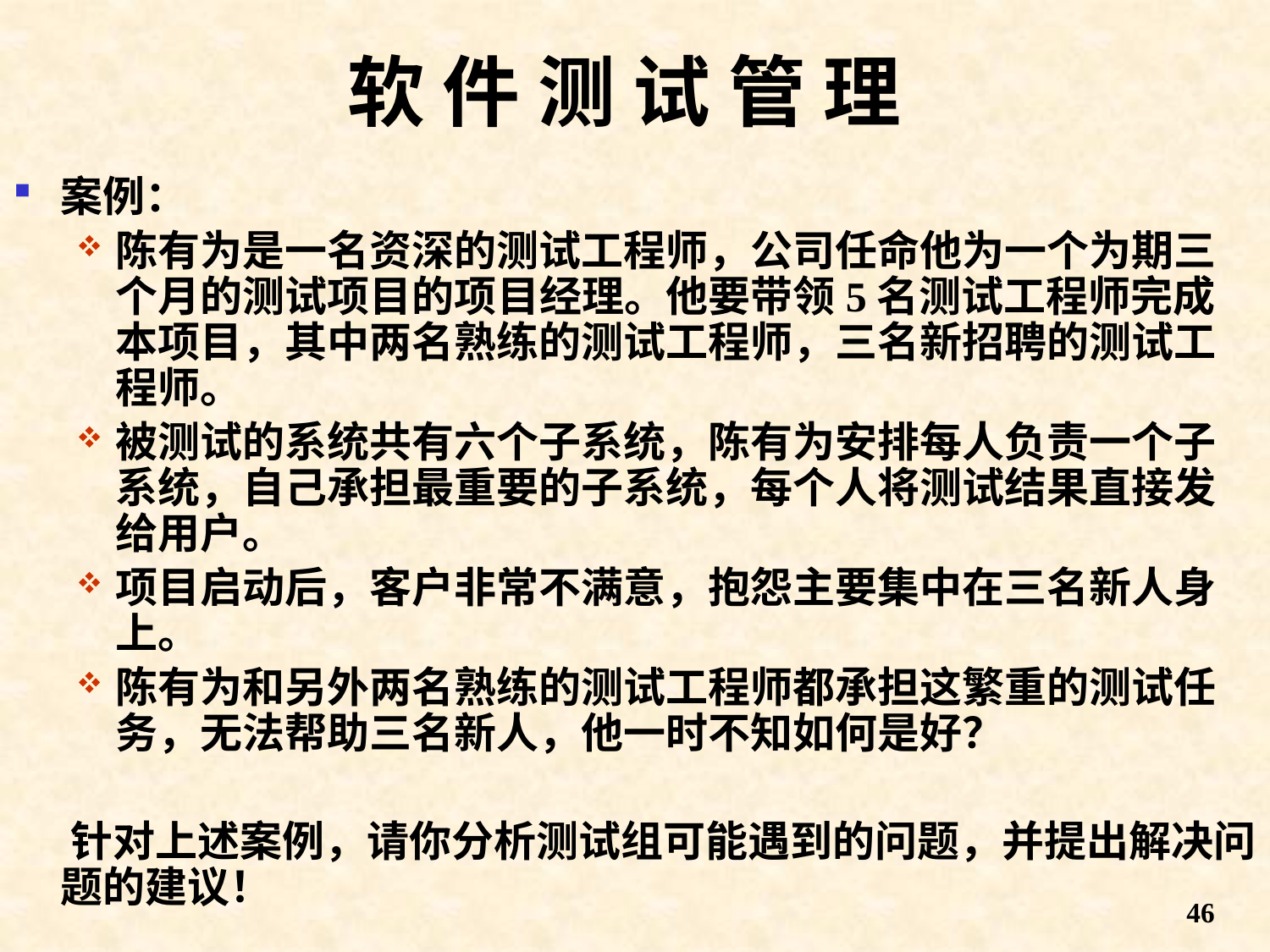

# 软 件 测 试 管 理
案例：
陈有为是一名资深的测试工程师，公司任命他为一个为期三个月的测试项目的项目经理。他要带领5名测试工程师完成本项目，其中两名熟练的测试工程师，三名新招聘的测试工程师。
被测试的系统共有六个子系统，陈有为安排每人负责一个子系统，自己承担最重要的子系统，每个人将测试结果直接发给用户。
项目启动后，客户非常不满意，抱怨主要集中在三名新人身上。
陈有为和另外两名熟练的测试工程师都承担这繁重的测试任务，无法帮助三名新人，他一时不知如何是好？

     针对上述案例，请你分析测试组可能遇到的问题，并提出解决问题的建议！
46